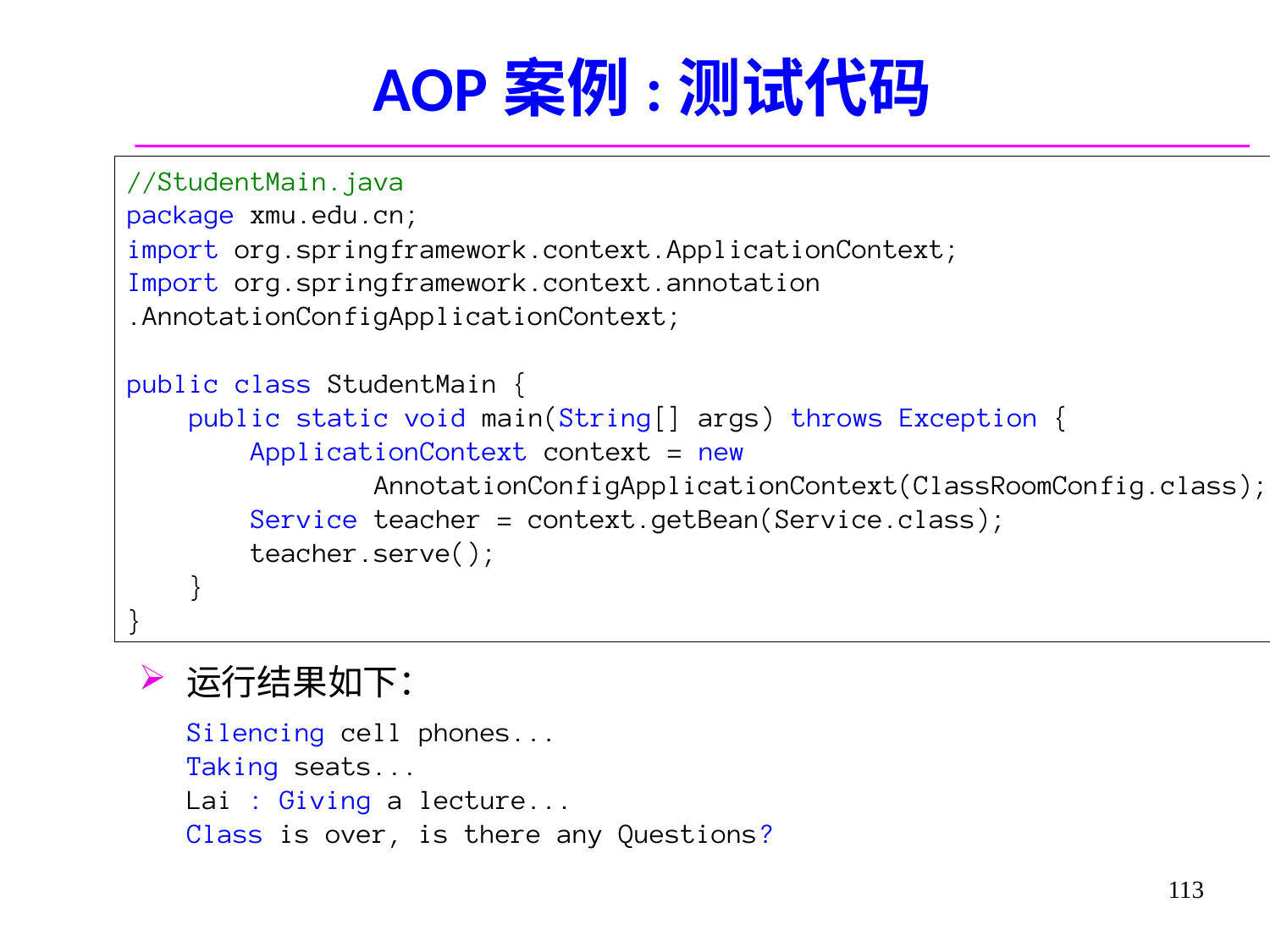

# AOP案例:测试代码
//StudentMain.java
package xmu.edu.cn;
import org.springframework.context.ApplicationContext;
Import org.springframework.context.annotation
.AnnotationConfigApplicationContext;
public class StudentMain {
    public static void main(String[] args) throws Exception {
        ApplicationContext context = new
                AnnotationConfigApplicationContext(ClassRoomConfig.class);
        Service teacher = context.getBean(Service.class);
        teacher.serve();
    }
}

运行结果如下：
Silencing cell phones...
Taking seats...
Lai : Giving a lecture...
Class is over, is there any Questions?
113